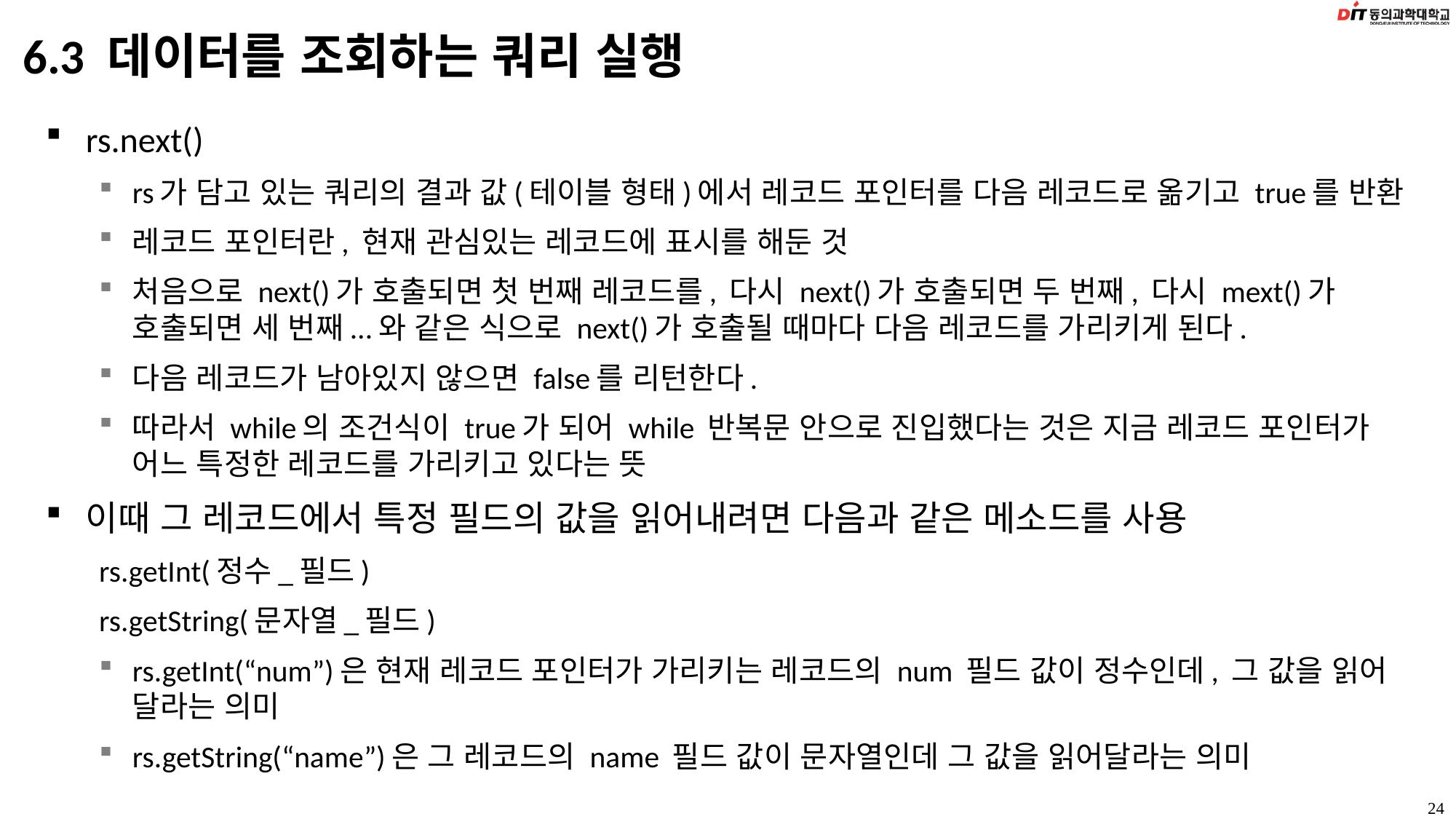

# 6.3 데이터를 조회하는 쿼리 실행
rs.next()
rs가 담고 있는 쿼리의 결과 값(테이블 형태)에서 레코드 포인터를 다음 레코드로 옮기고 true를 반환
레코드 포인터란, 현재 관심있는 레코드에 표시를 해둔 것
처음으로 next()가 호출되면 첫 번째 레코드를, 다시 next()가 호출되면 두 번째, 다시 mext()가 호출되면 세 번째...와 같은 식으로 next()가 호출될 때마다 다음 레코드를 가리키게 된다.
다음 레코드가 남아있지 않으면 false를 리턴한다.
따라서 while의 조건식이 true가 되어 while 반복문 안으로 진입했다는 것은 지금 레코드 포인터가 어느 특정한 레코드를 가리키고 있다는 뜻
이때 그 레코드에서 특정 필드의 값을 읽어내려면 다음과 같은 메소드를 사용
rs.getInt(정수_필드)
rs.getString(문자열_필드)
rs.getInt(“num”)은 현재 레코드 포인터가 가리키는 레코드의 num 필드 값이 정수인데, 그 값을 읽어 달라는 의미
rs.getString(“name”)은 그 레코드의 name 필드 값이 문자열인데 그 값을 읽어달라는 의미
24